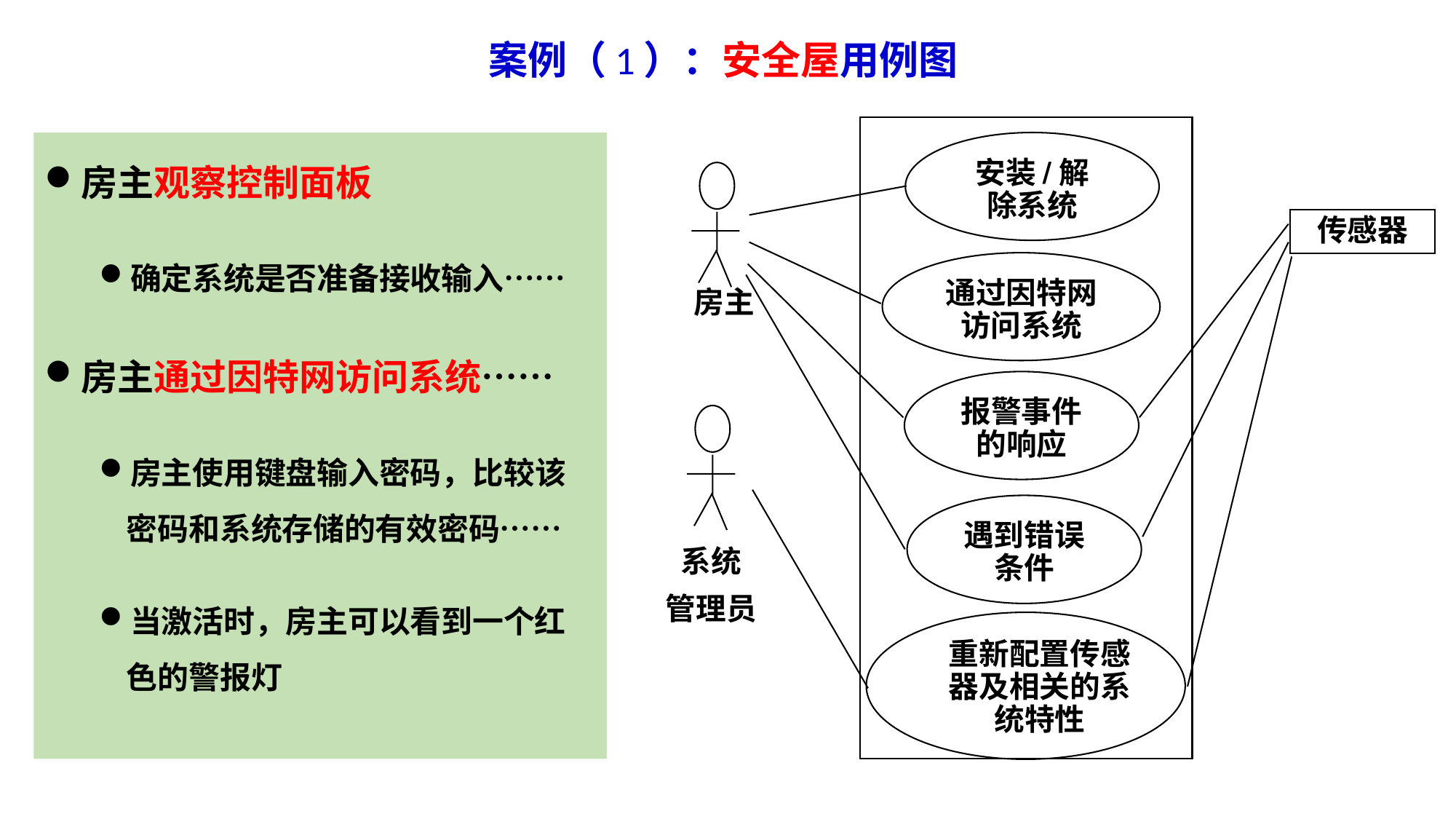

# 案例（1）：安全屋用例图

安装/解除系统

传感器

通过因特网访问系统

房主

报警事件的响应

遇到错误条件
系统
管理员

重新配置传感器及相关的系统特性
房主观察控制面板
确定系统是否准备接收输入……
房主通过因特网访问系统……
房主使用键盘输入密码，比较该密码和系统存储的有效密码……
当激活时，房主可以看到一个红色的警报灯